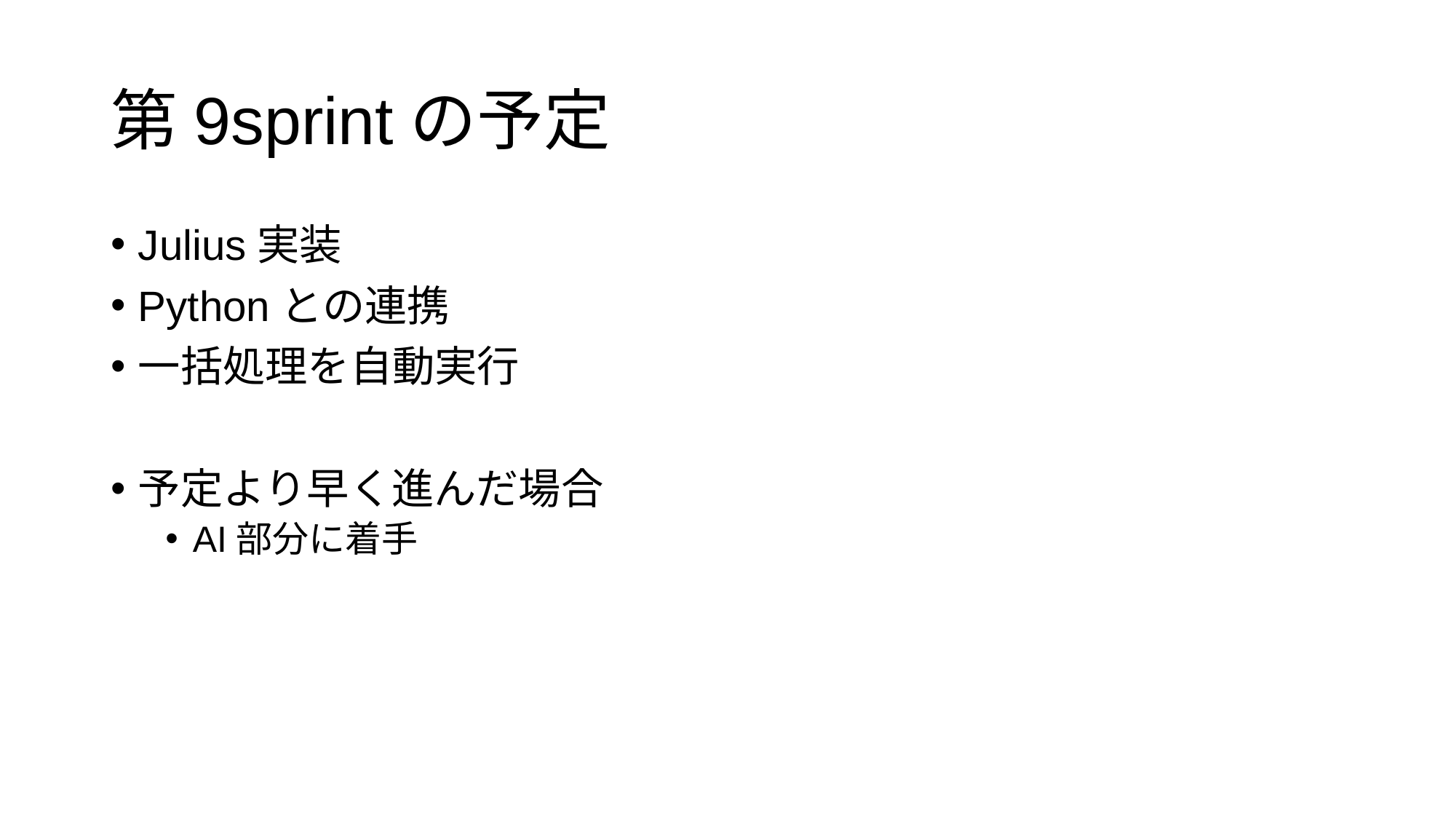

# 第9sprintの予定
Julius実装
Pythonとの連携
一括処理を自動実行

予定より早く進んだ場合
AI部分に着手